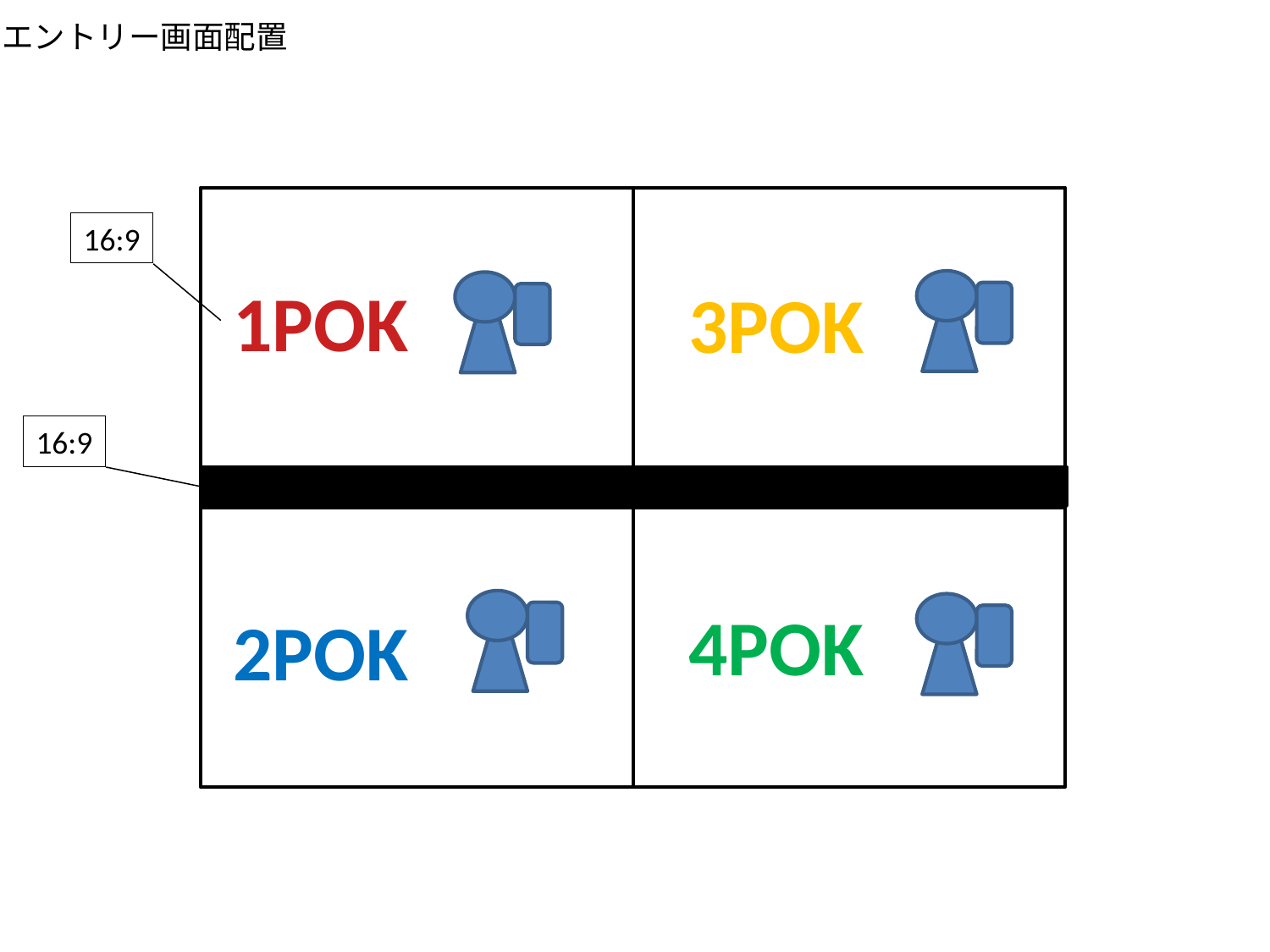

エントリー画面配置

16:9
1POK
3POK

16:9

4POK

2POK